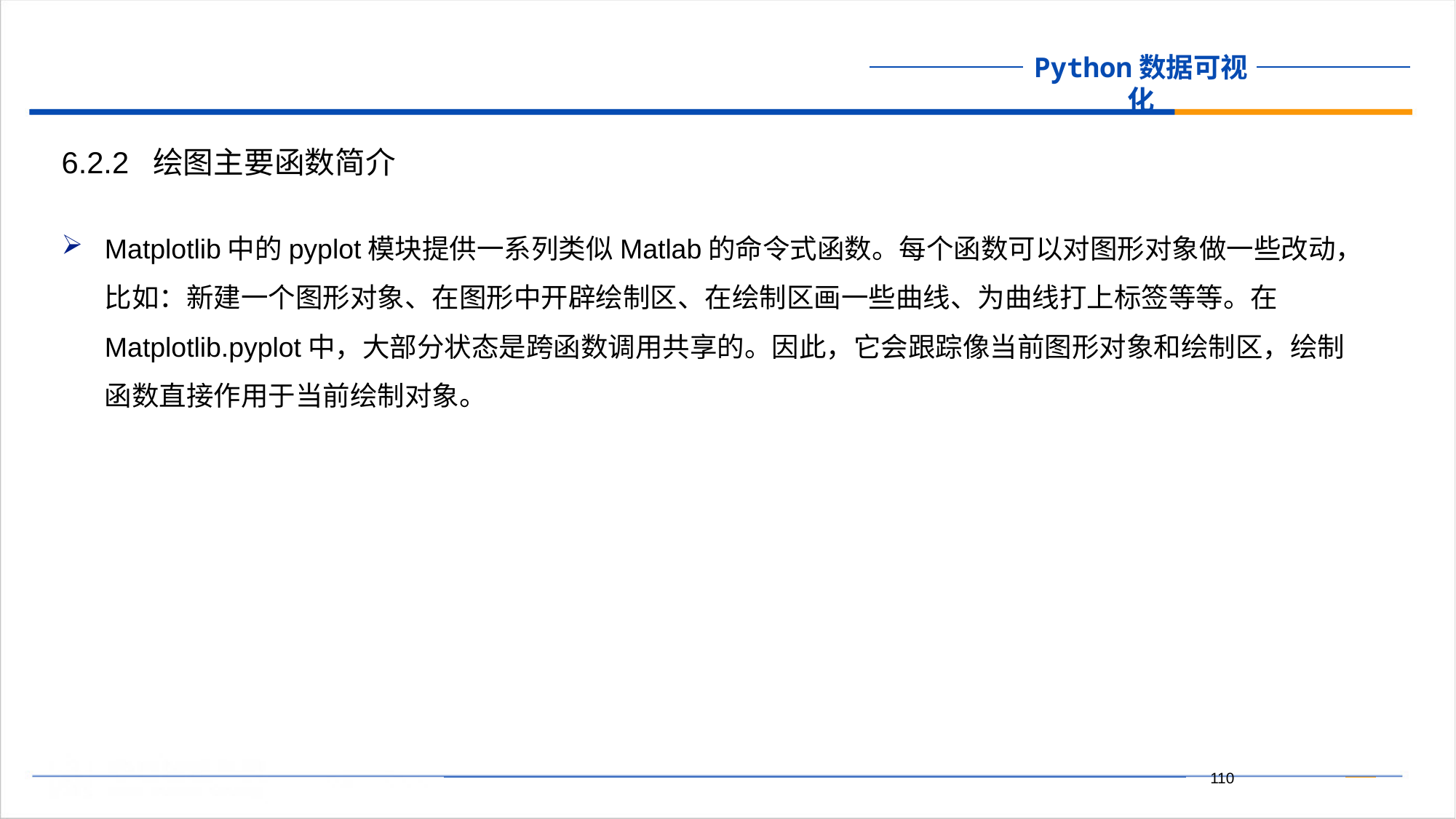

6.2.2  绘图主要函数简介
Matplotlib中的pyplot模块提供一系列类似Matlab的命令式函数。每个函数可以对图形对象做一些改动，比如：新建一个图形对象、在图形中开辟绘制区、在绘制区画一些曲线、为曲线打上标签等等。在Matplotlib.pyplot中，大部分状态是跨函数调用共享的。因此，它会跟踪像当前图形对象和绘制区，绘制函数直接作用于当前绘制对象。